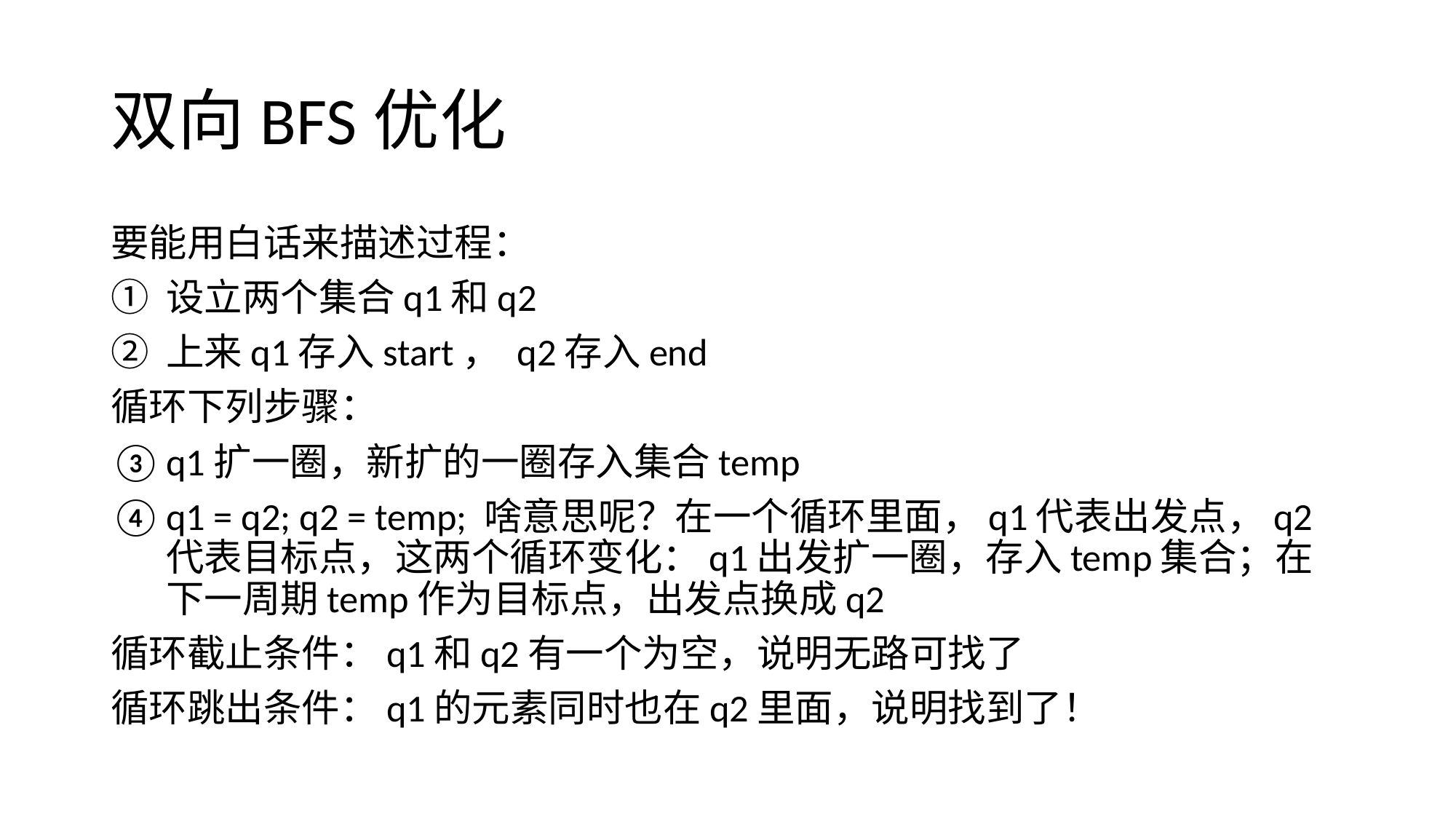

# 双向BFS优化
要能用白话来描述过程：
设立两个集合q1和q2
上来q1存入start， q2存入end
循环下列步骤：
q1扩一圈，新扩的一圈存入集合temp
q1 = q2; q2 = temp; 啥意思呢？在一个循环里面，q1代表出发点，q2代表目标点，这两个循环变化：q1出发扩一圈，存入temp集合；在下一周期temp作为目标点，出发点换成q2
循环截止条件：q1和q2有一个为空，说明无路可找了
循环跳出条件：q1的元素同时也在q2里面，说明找到了！